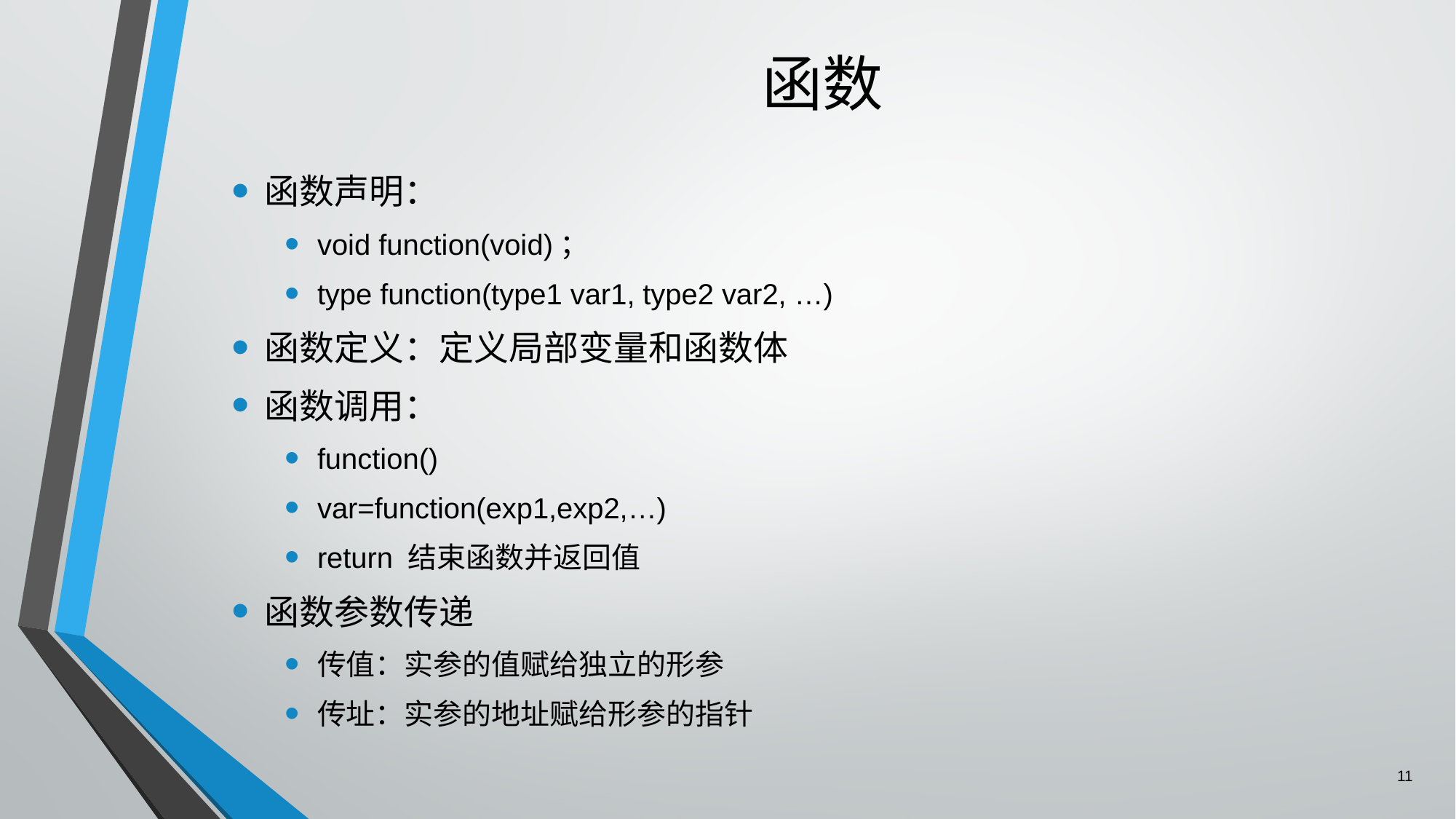

# 函数
函数声明：
void function(void)；
type function(type1 var1, type2 var2, …)
函数定义：定义局部变量和函数体
函数调用：
function()
var=function(exp1,exp2,…)
return 结束函数并返回值
函数参数传递
传值：实参的值赋给独立的形参
传址：实参的地址赋给形参的指针
11